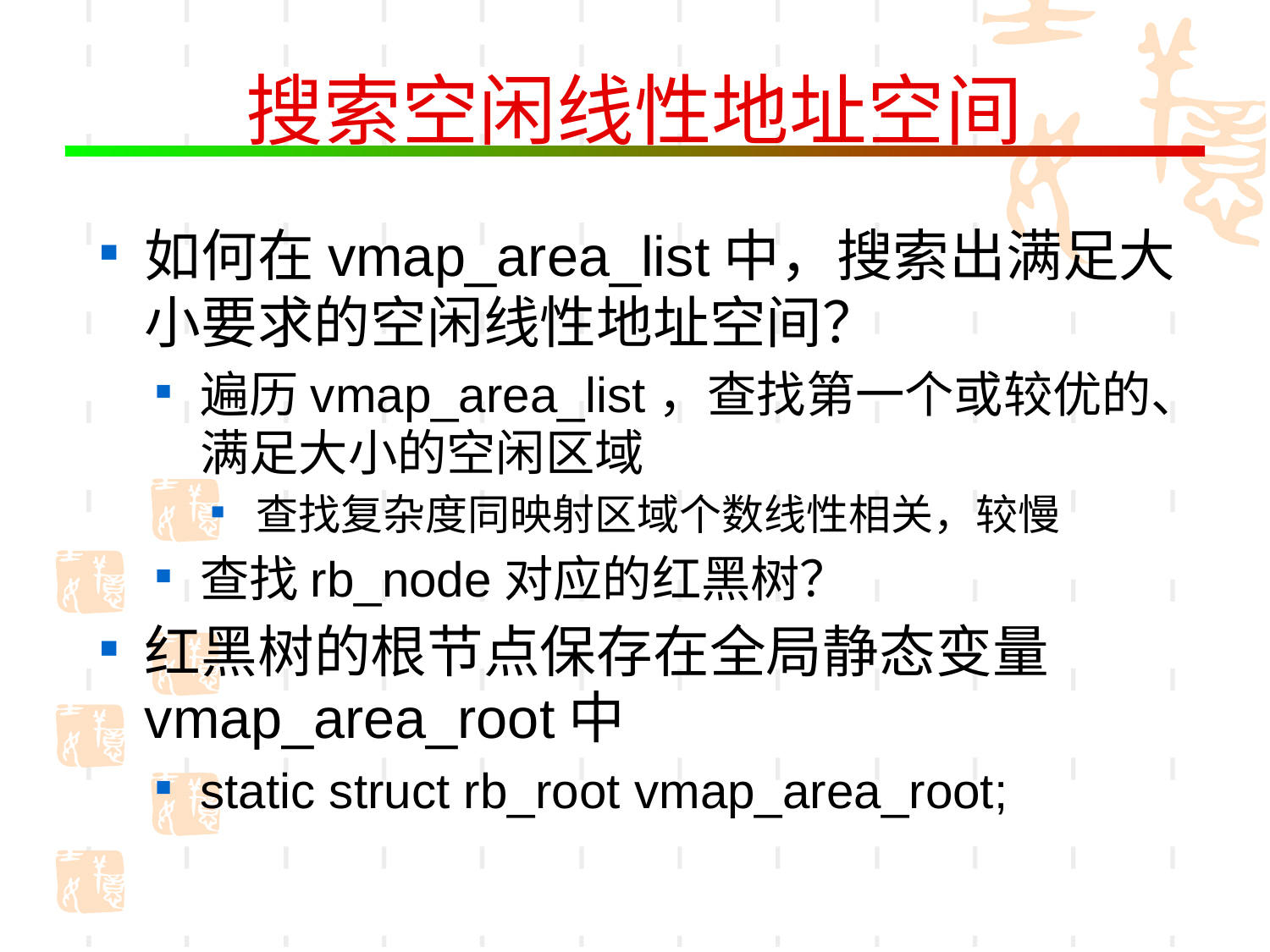

# 搜索空闲线性地址空间
如何在vmap_area_list中，搜索出满足大小要求的空闲线性地址空间？
遍历vmap_area_list，查找第一个或较优的、满足大小的空闲区域
查找复杂度同映射区域个数线性相关，较慢
查找rb_node对应的红黑树？
红黑树的根节点保存在全局静态变量vmap_area_root中
static struct rb_root vmap_area_root;